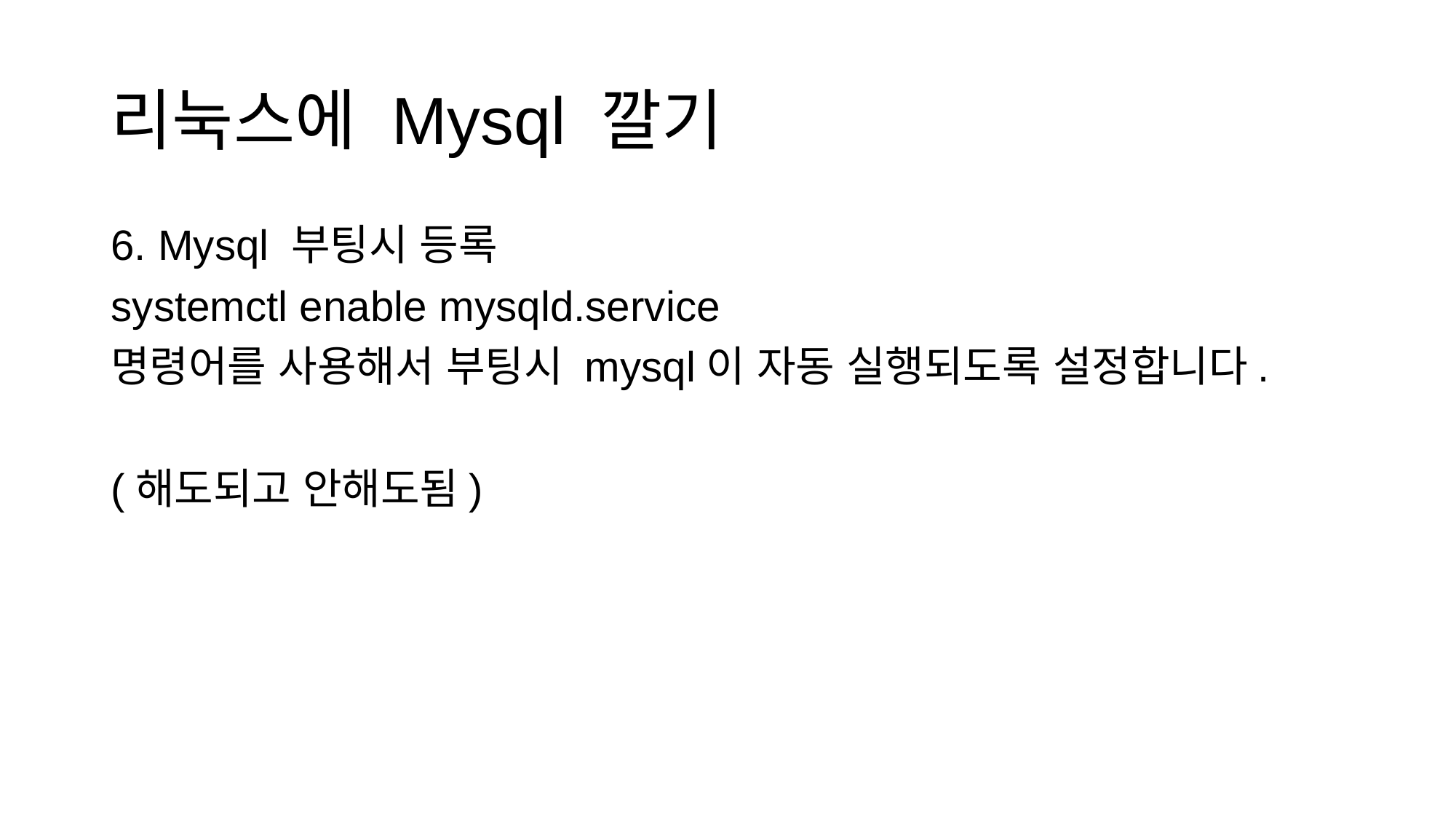

# 리눅스에 Mysql 깔기
6. Mysql 부팅시 등록
systemctl enable mysqld.service
명령어를 사용해서 부팅시 mysql이 자동 실행되도록 설정합니다.

(해도되고 안해도됨)